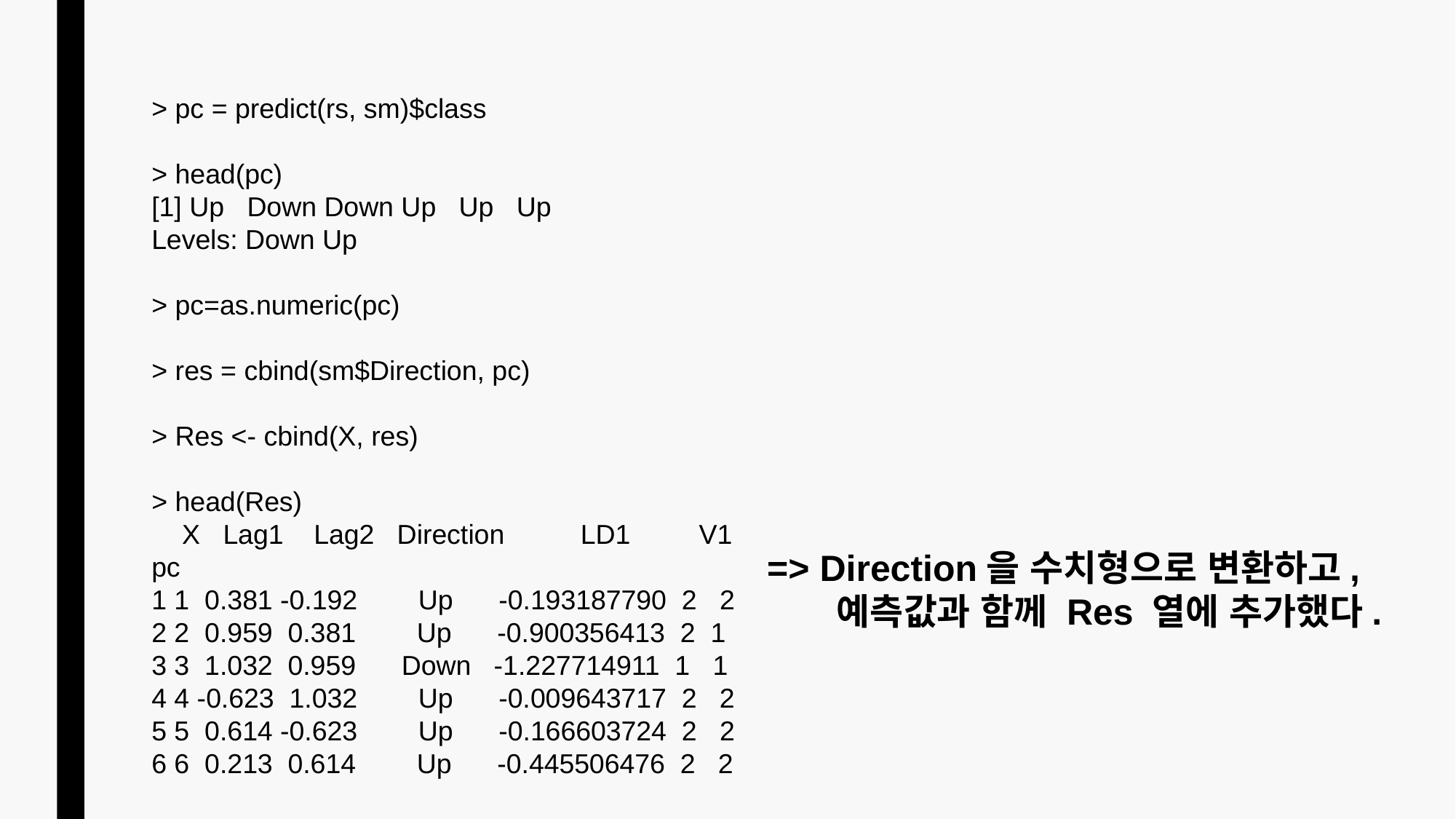

> pc = predict(rs, sm)$class

> head(pc)
[1] Up   Down Down Up   Up   Up
Levels: Down Up

> pc=as.numeric(pc)

> res = cbind(sm$Direction, pc)

> Res <- cbind(X, res)

> head(Res)
    X   Lag1    Lag2   Direction          LD1         V1 pc
1 1  0.381 -0.192        Up      -0.193187790  2   2
2 2  0.959  0.381        Up      -0.900356413  2  1
3 3  1.032  0.959      Down   -1.227714911  1   1
4 4 -0.623  1.032        Up      -0.009643717  2   2
5 5  0.614 -0.623        Up      -0.166603724  2   2
6 6  0.213  0.614        Up      -0.445506476  2   2
=> Direction을 수치형으로 변환하고,
      예측값과 함께 Res 열에 추가했다.